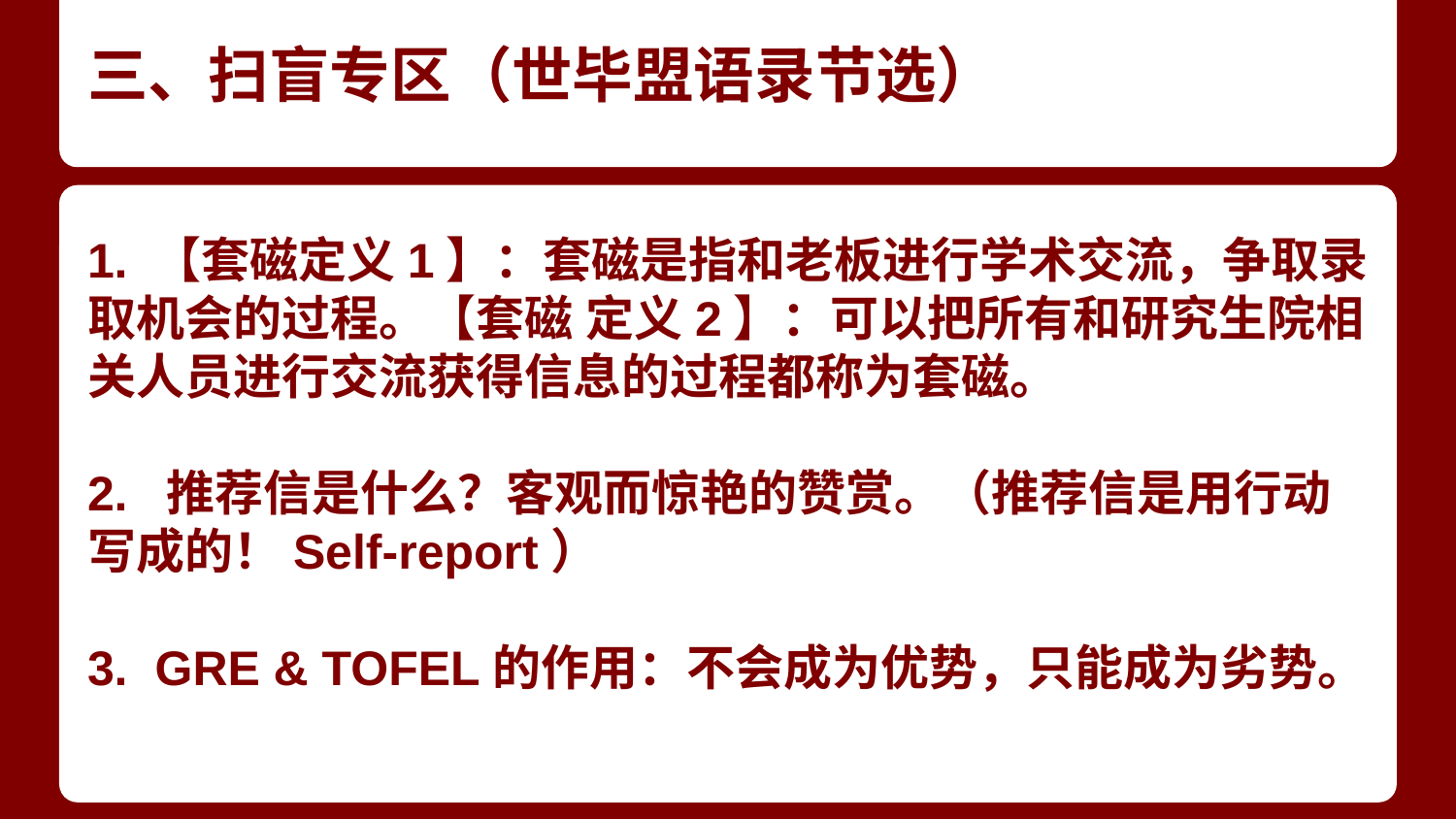

# 三、扫盲专区（世毕盟语录节选）
1. 【套磁定义1】：套磁是指和老板进行学术交流，争取录取机会的过程。【套磁 定义2】：可以把所有和研究生院相关人员进行交流获得信息的过程都称为套磁。

2.  推荐信是什么？客观而惊艳的赞赏。（推荐信是用行动写成的！Self-report）

3.  GRE & TOFEL的作用：不会成为优势，只能成为劣势。